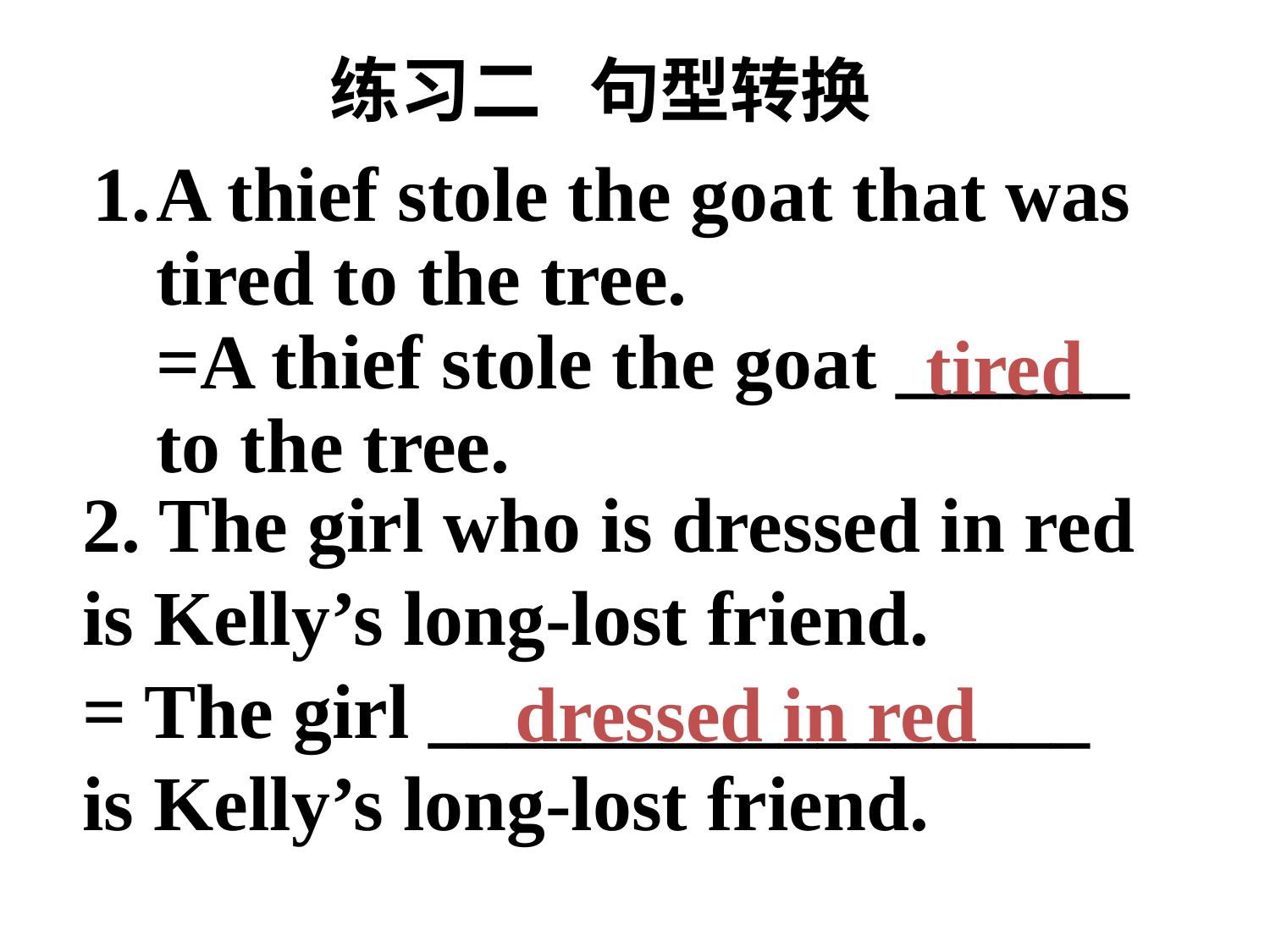

练习二   句型转换
A thief stole the goat that was tired to the tree.
=A thief stole the goat ______ to the tree.
tired
2. The girl who is dressed in red is Kelly’s long-lost friend.
= The girl _________________ is Kelly’s long-lost friend.
dressed in red